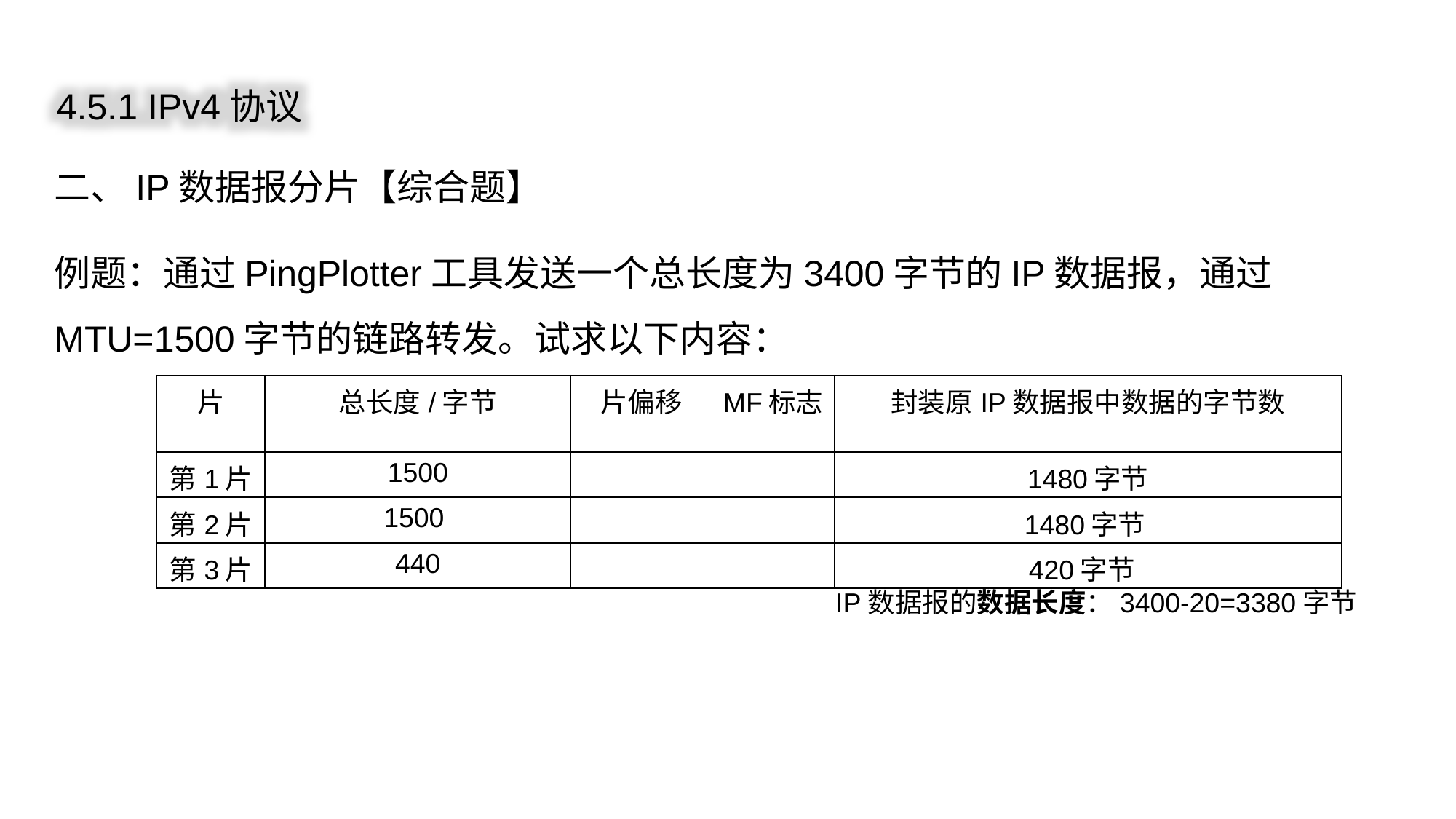

4.5.1 IPv4协议
二、IP数据报分片【综合题】
例题：通过PingPlotter工具发送一个总长度为3400字节的IP数据报，通过MTU=1500字节的链路转发。试求以下内容：
| 片 | 总长度/字节 | 片偏移 | MF标志 | 封装原IP数据报中数据的字节数 |
| --- | --- | --- | --- | --- |
| 第1片 | 1500 |  |  | 1480字节 |
| 第2片 | 1500 |  |  | 1480字节 |
| 第3片 | 440 |  |  | 420字节 |
 IP数据报的数据长度：3400-20=3380字节